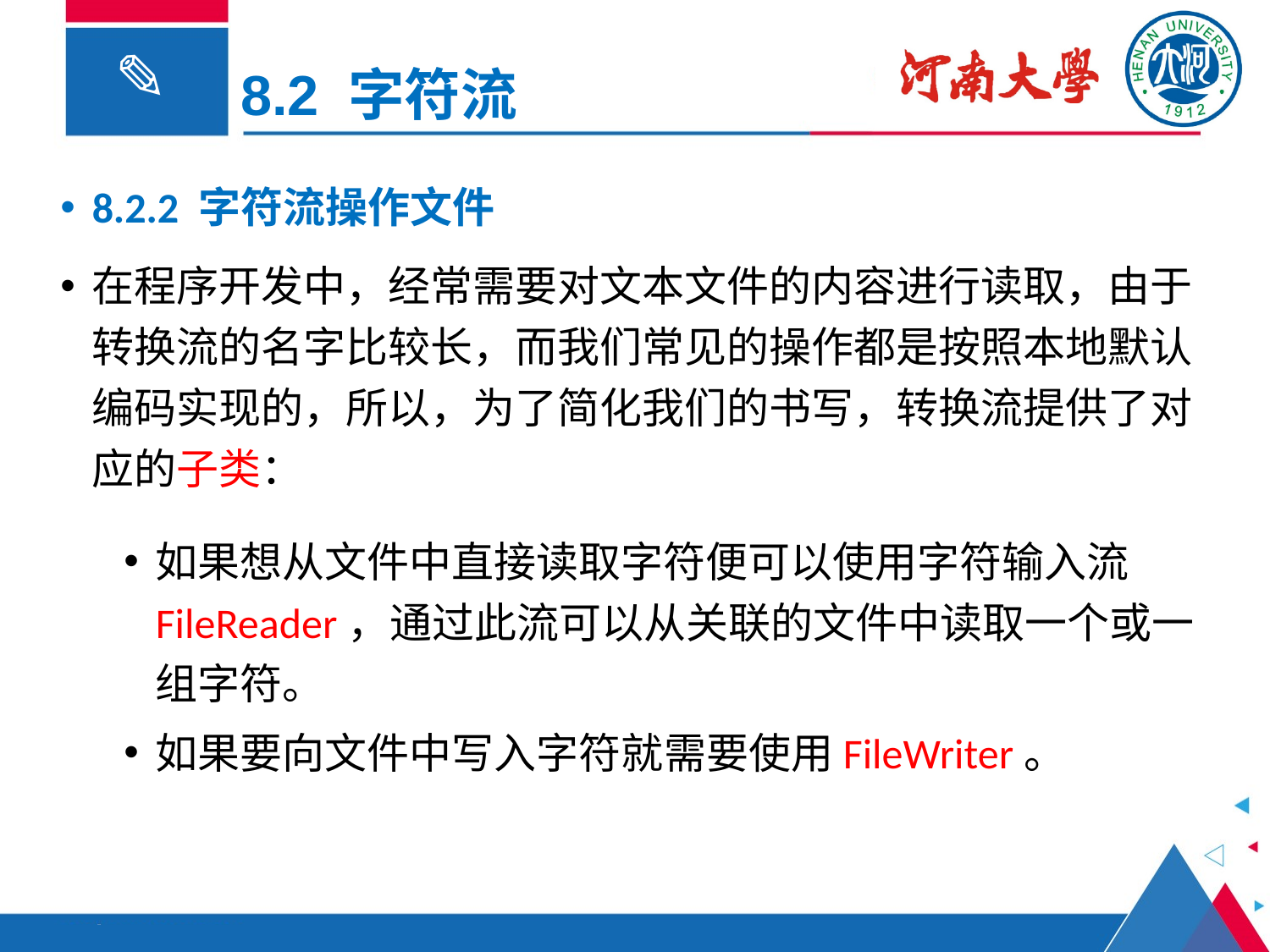

8.2 字符流
8.2.2 字符流操作文件
在程序开发中，经常需要对文本文件的内容进行读取，由于转换流的名字比较长，而我们常见的操作都是按照本地默认编码实现的，所以，为了简化我们的书写，转换流提供了对应的子类：
如果想从文件中直接读取字符便可以使用字符输入流FileReader，通过此流可以从关联的文件中读取一个或一组字符。
如果要向文件中写入字符就需要使用FileWriter。